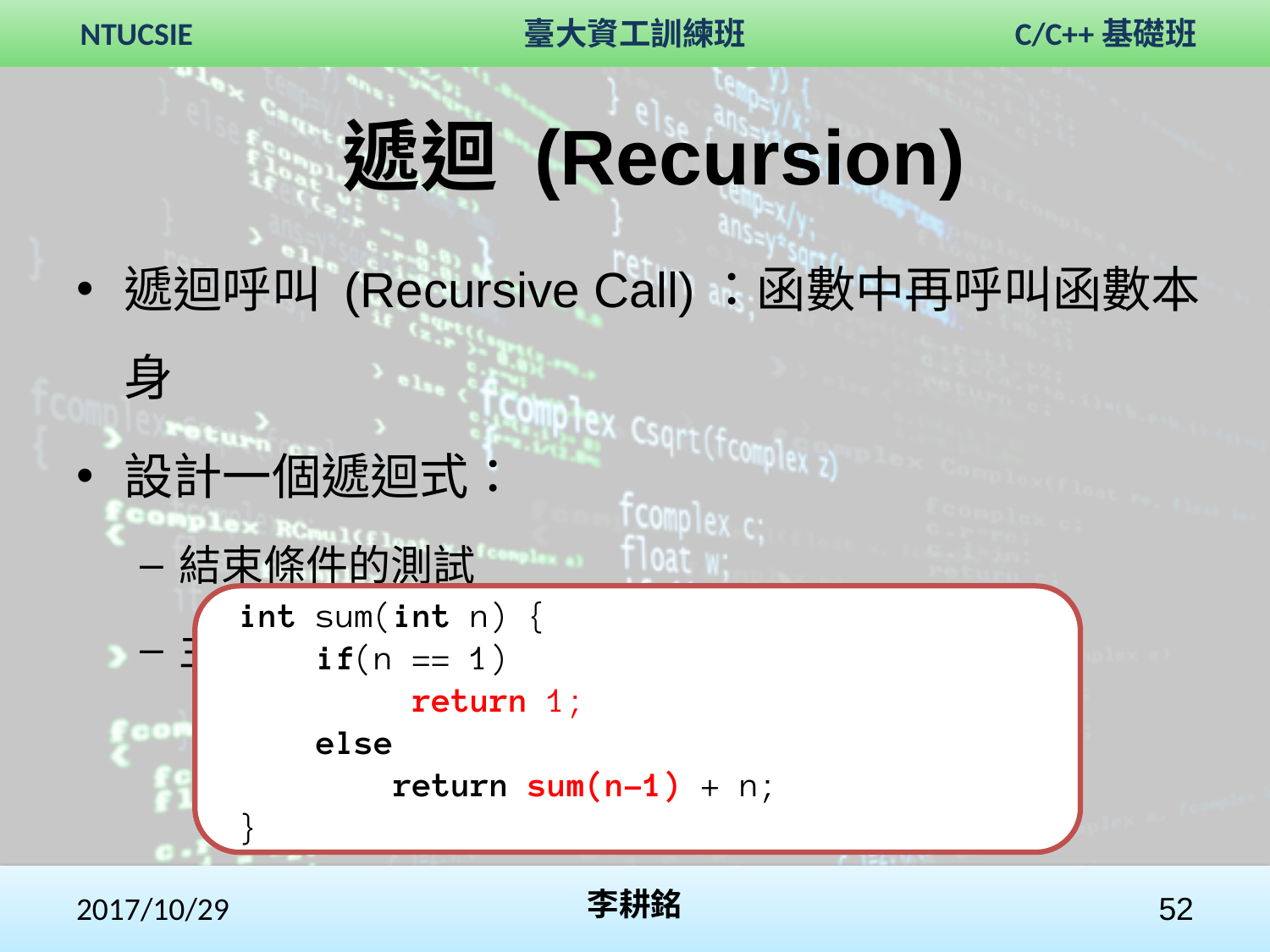

# 遞迴 (Recursion)
遞迴呼叫 (Recursive Call)：函數中再呼叫函數本身
設計一個遞迴式：
結束條件的測試
主體是第 n 步驟和第 n-1 步驟之間的關係

 int sum(int n) {
     if(n == 1)
          return 1;
     else
         return sum(n-1) + n;
 }
2017/10/29
李耕銘
52